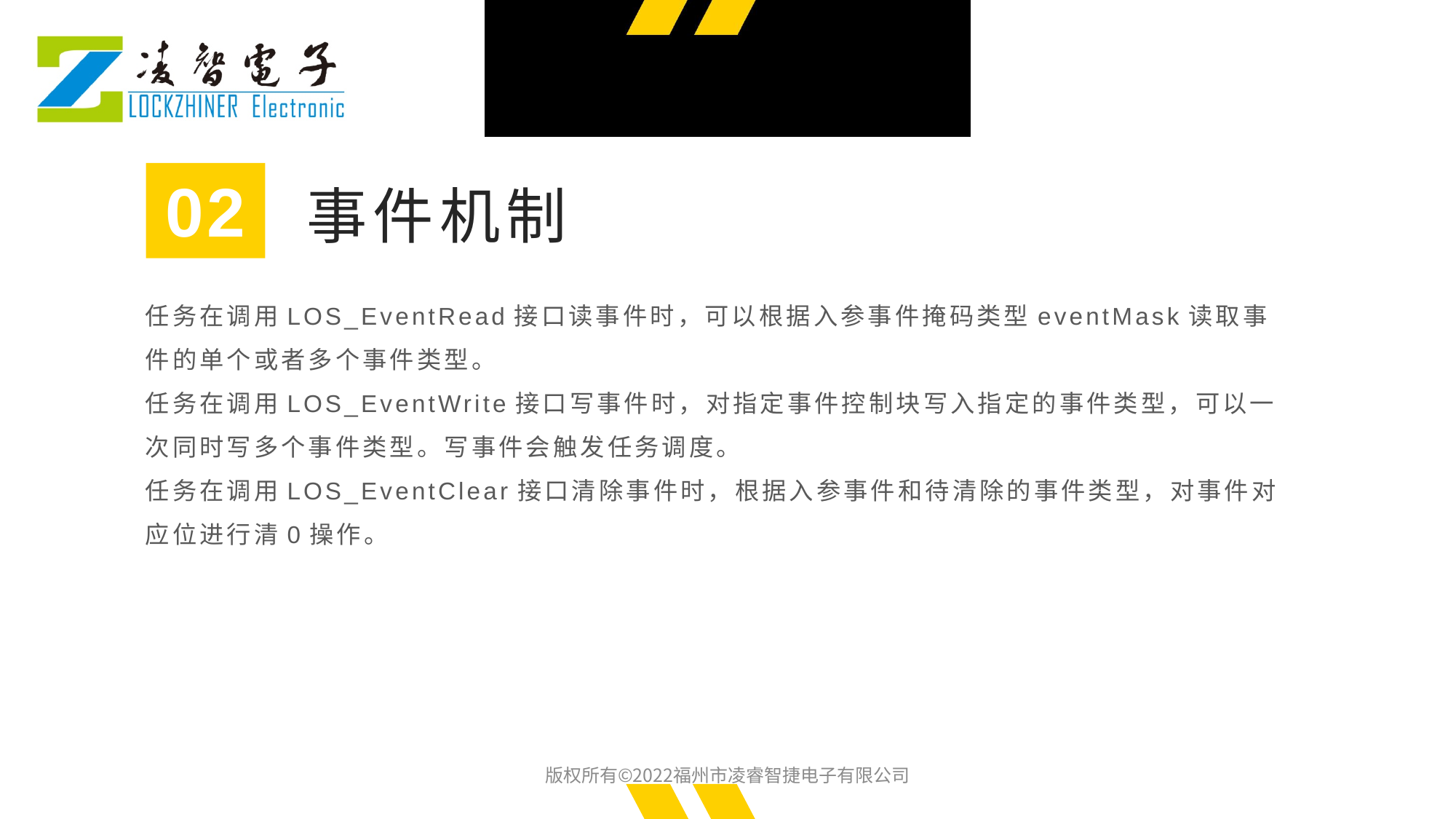

02
事件机制
任务在调用LOS_EventRead接口读事件时，可以根据入参事件掩码类型eventMask读取事件的单个或者多个事件类型。
任务在调用LOS_EventWrite接口写事件时，对指定事件控制块写入指定的事件类型，可以一次同时写多个事件类型。写事件会触发任务调度。
任务在调用LOS_EventClear接口清除事件时，根据入参事件和待清除的事件类型，对事件对应位进行清0操作。
版权所有©2022福州市凌睿智捷电子有限公司
5